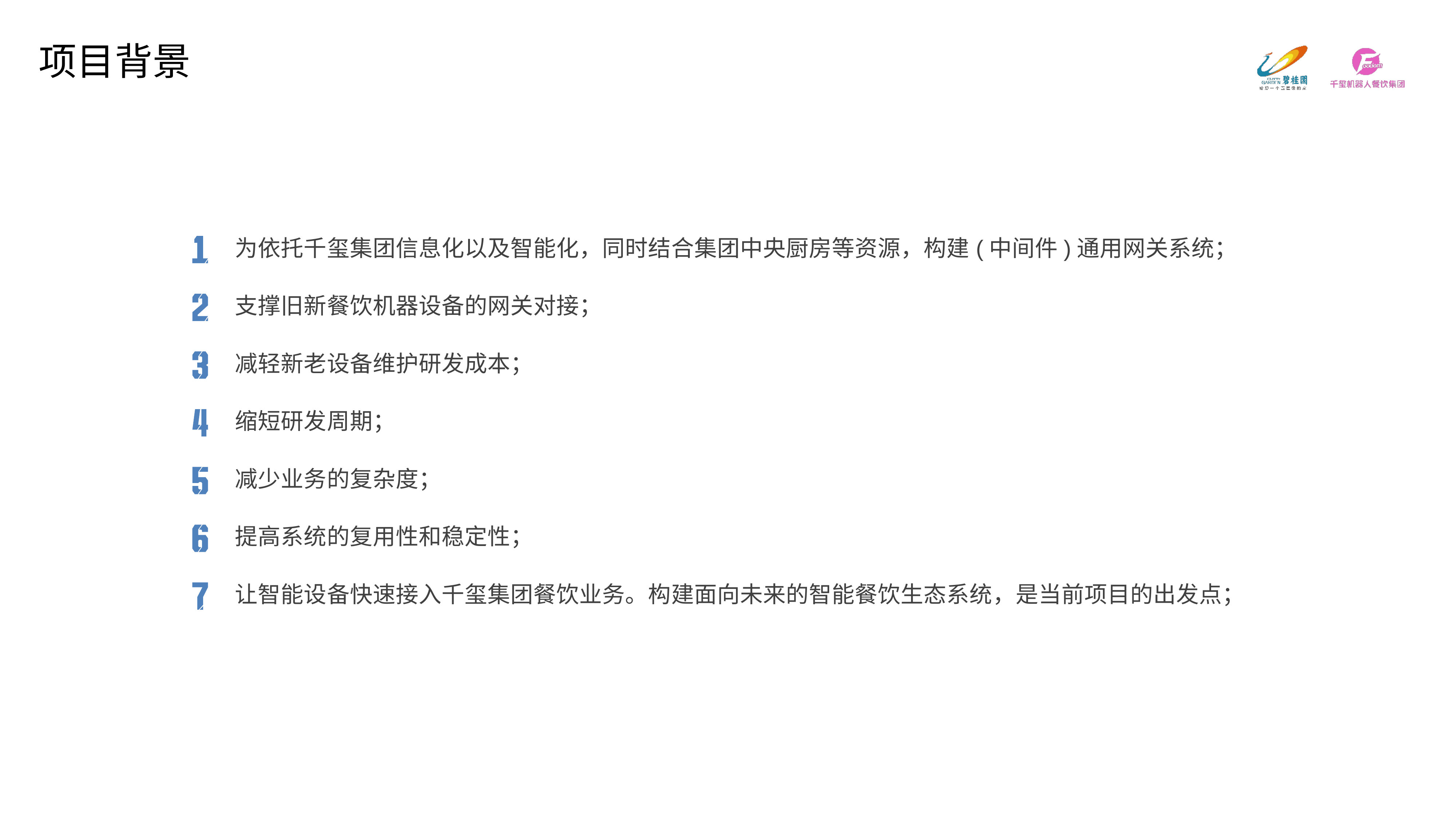

项目背景
为依托千玺集团信息化以及智能化，同时结合集团中央厨房等资源，构建(中间件)通用网关系统；
支撑旧新餐饮机器设备的网关对接；
减轻新老设备维护研发成本；
缩短研发周期；
减少业务的复杂度；
提高系统的复用性和稳定性；
让智能设备快速接入千玺集团餐饮业务。构建面向未来的智能餐饮生态系统，是当前项目的出发点；